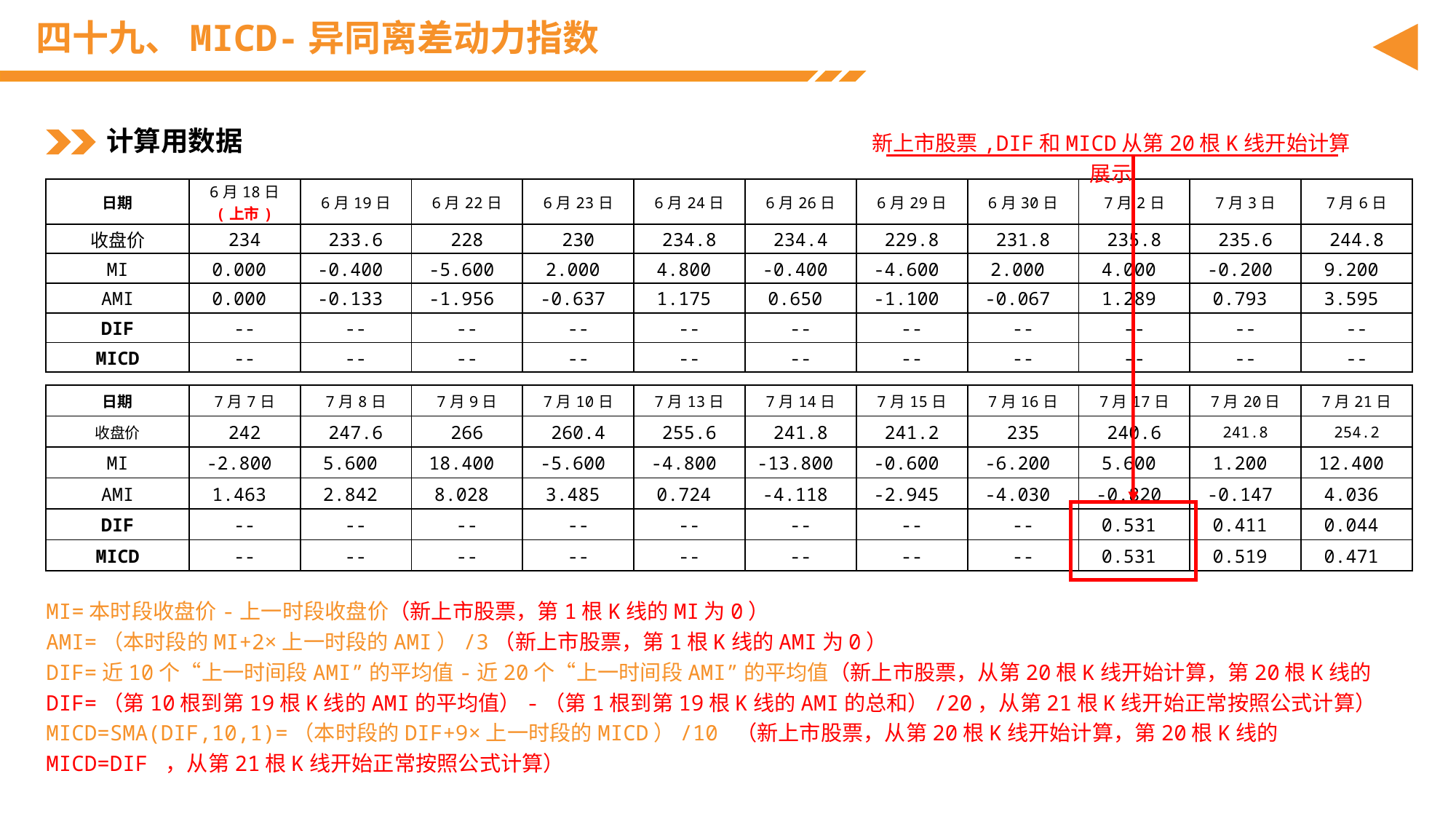

# 四十九、MICD-异同离差动力指数

计算用数据
新上市股票,DIF和MICD从第20根K线开始计算展示

| 日期 | 6月18日 (上市) | 6月19日 | 6月22日 | 6月23日 | 6月24日 | 6月26日 | 6月29日 | 6月30日 | 7月2日 | 7月3日 | 7月6日 |
| --- | --- | --- | --- | --- | --- | --- | --- | --- | --- | --- | --- |
| 收盘价 | 234 | 233.6 | 228 | 230 | 234.8 | 234.4 | 229.8 | 231.8 | 235.8 | 235.6 | 244.8 |
| MI | 0.000 | -0.400 | -5.600 | 2.000 | 4.800 | -0.400 | -4.600 | 2.000 | 4.000 | -0.200 | 9.200 |
| AMI | 0.000 | -0.133 | -1.956 | -0.637 | 1.175 | 0.650 | -1.100 | -0.067 | 1.289 | 0.793 | 3.595 |
| DIF | -- | -- | -- | -- | -- | -- | -- | -- | -- | -- | -- |
| MICD | -- | -- | -- | -- | -- | -- | -- | -- | -- | -- | -- |
| 日期 | 7月7日 | 7月8日 | 7月9日 | 7月10日 | 7月13日 | 7月14日 | 7月15日 | 7月16日 | 7月17日 | 7月20日 | 7月21日 |
| --- | --- | --- | --- | --- | --- | --- | --- | --- | --- | --- | --- |
| 收盘价 | 242 | 247.6 | 266 | 260.4 | 255.6 | 241.8 | 241.2 | 235 | 240.6 | 241.8 | 254.2 |
| MI | -2.800 | 5.600 | 18.400 | -5.600 | -4.800 | -13.800 | -0.600 | -6.200 | 5.600 | 1.200 | 12.400 |
| AMI | 1.463 | 2.842 | 8.028 | 3.485 | 0.724 | -4.118 | -2.945 | -4.030 | -0.820 | -0.147 | 4.036 |
| DIF | -- | -- | -- | -- | -- | -- | -- | -- | 0.531 | 0.411 | 0.044 |
| MICD | -- | -- | -- | -- | -- | -- | -- | -- | 0.531 | 0.519 | 0.471 |

MI=本时段收盘价-上一时段收盘价（新上市股票，第1根K线的MI为0）
AMI=（本时段的MI+2×上一时段的AMI）/3（新上市股票，第1根K线的AMI为0）
DIF=近10个“上一时间段AMI”的平均值-近20个“上一时间段AMI”的平均值（新上市股票，从第20根K线开始计算，第20根K线的DIF=（第10根到第19根K线的AMI的平均值）-（第1根到第19根K线的AMI的总和）/20，从第21根K线开始正常按照公式计算）
MICD=SMA(DIF,10,1)=（本时段的DIF+9×上一时段的MICD）/10 （新上市股票，从第20根K线开始计算，第20根K线的MICD=DIF ，从第21根K线开始正常按照公式计算）